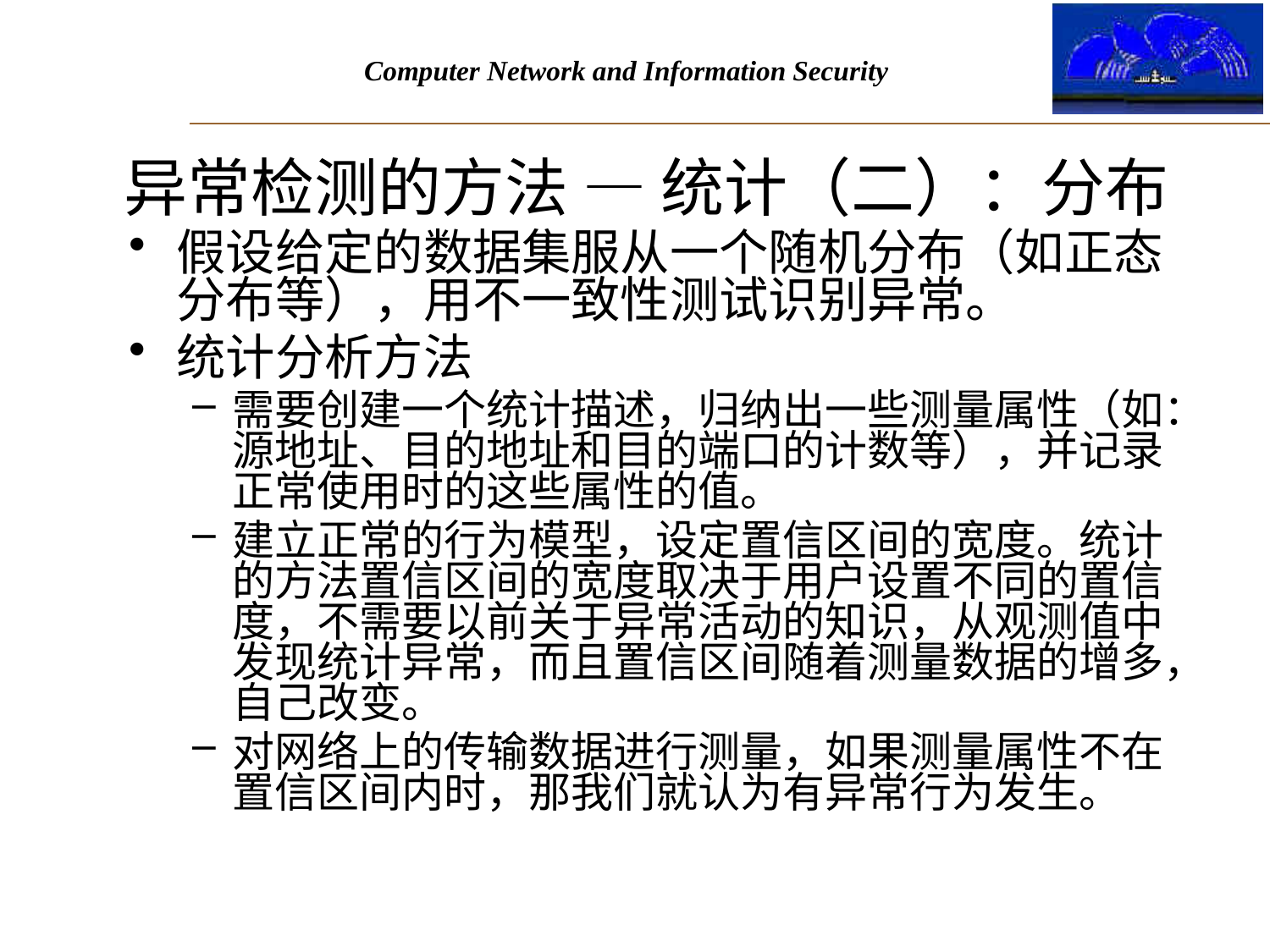

# 异常检测的方法 — 统计（二）：分布
假设给定的数据集服从一个随机分布（如正态分布等），用不一致性测试识别异常。
统计分析方法
需要创建一个统计描述，归纳出一些测量属性（如：源地址、目的地址和目的端口的计数等），并记录正常使用时的这些属性的值。
建立正常的行为模型，设定置信区间的宽度。统计的方法置信区间的宽度取决于用户设置不同的置信度，不需要以前关于异常活动的知识，从观测值中发现统计异常，而且置信区间随着测量数据的增多，自己改变。
对网络上的传输数据进行测量，如果测量属性不在置信区间内时，那我们就认为有异常行为发生。